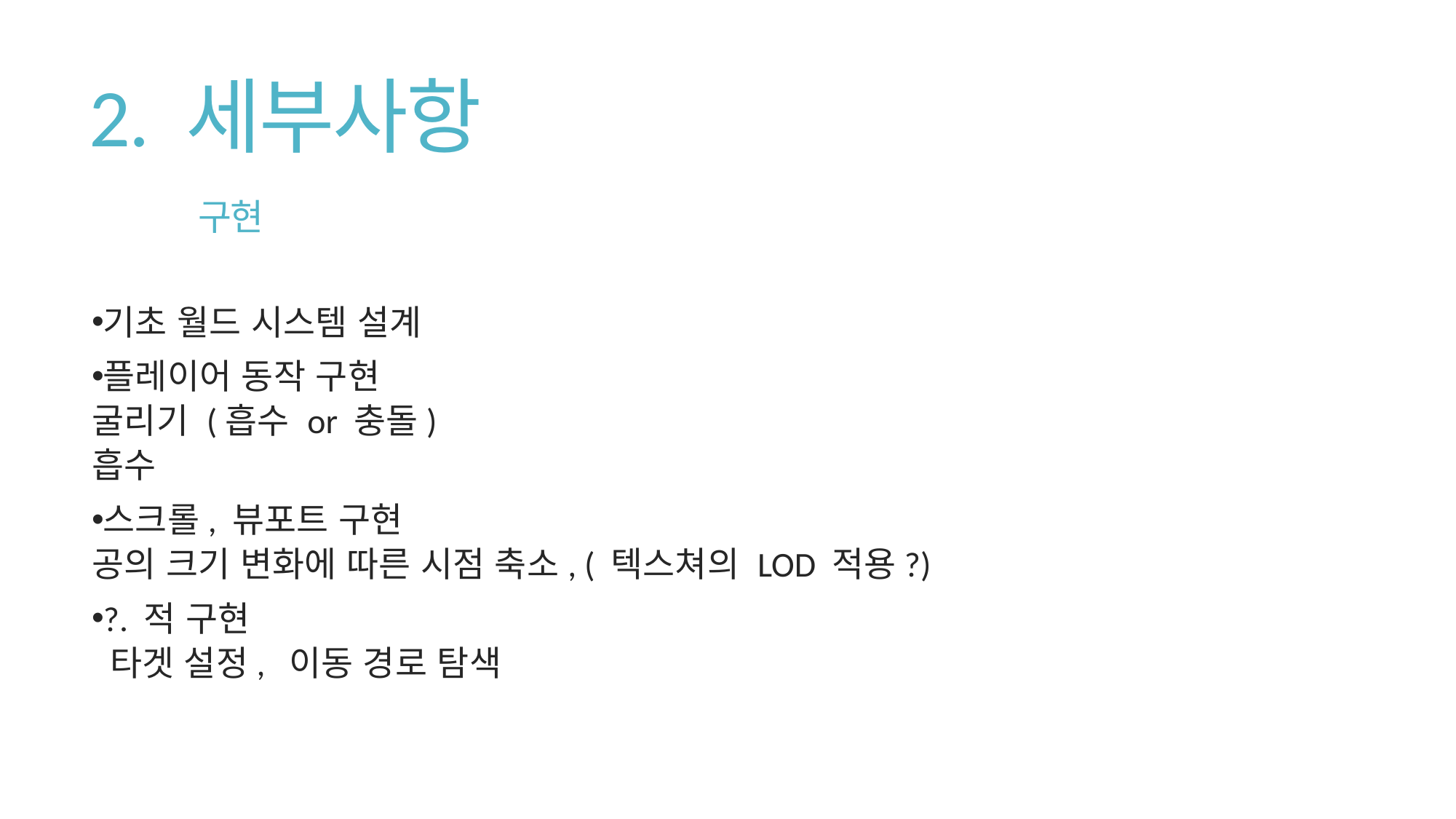

# 2. 세부사항 구현

기초 월드 시스템 설계
플레이어 동작 구현
	굴리기 (흡수 or 충돌)
	흡수
스크롤, 뷰포트 구현
	공의 크기 변화에 따른 시점 축소, ( 텍스쳐의 LOD 적용?)
?. 적 구현
	 타겟 설정,  이동 경로 탐색